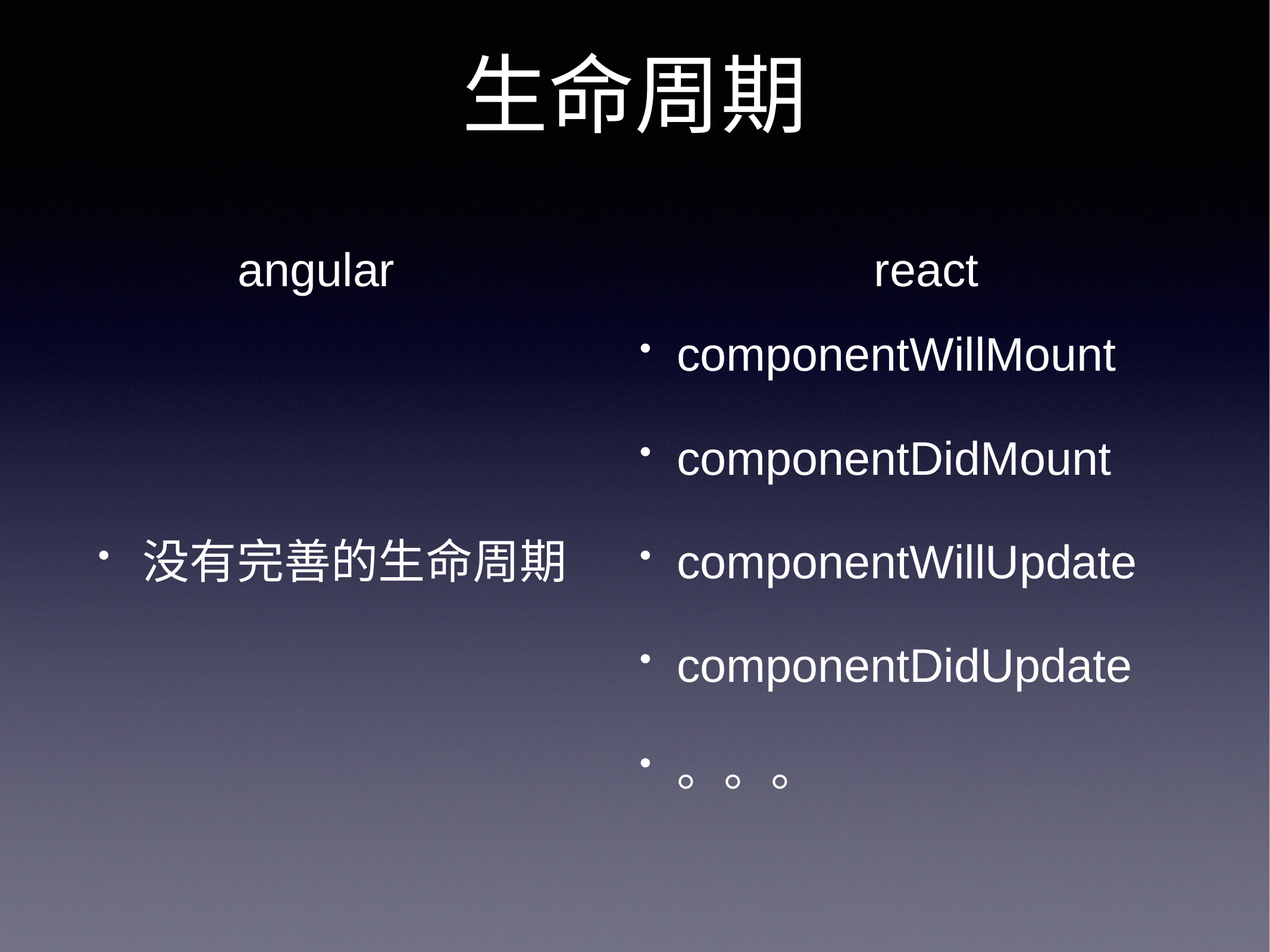

# 生命周期
angular
react
没有完善的生命周期
componentWillMount
componentDidMount
componentWillUpdate
componentDidUpdate
。。。
14